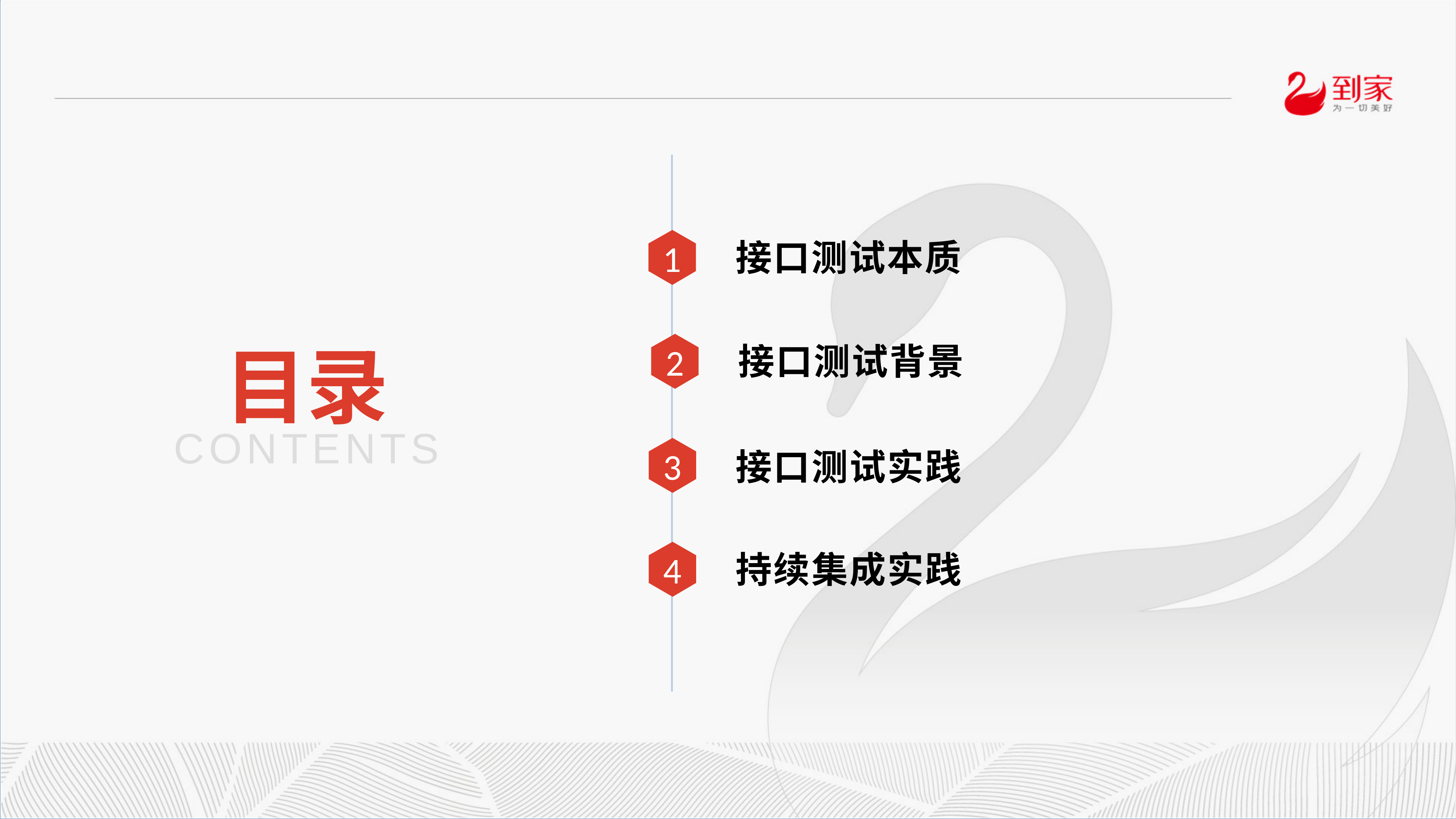

接口测试本质
1
接口测试背景
2
目录
CONTENTS
接口测试实践
3
持续集成实践
4